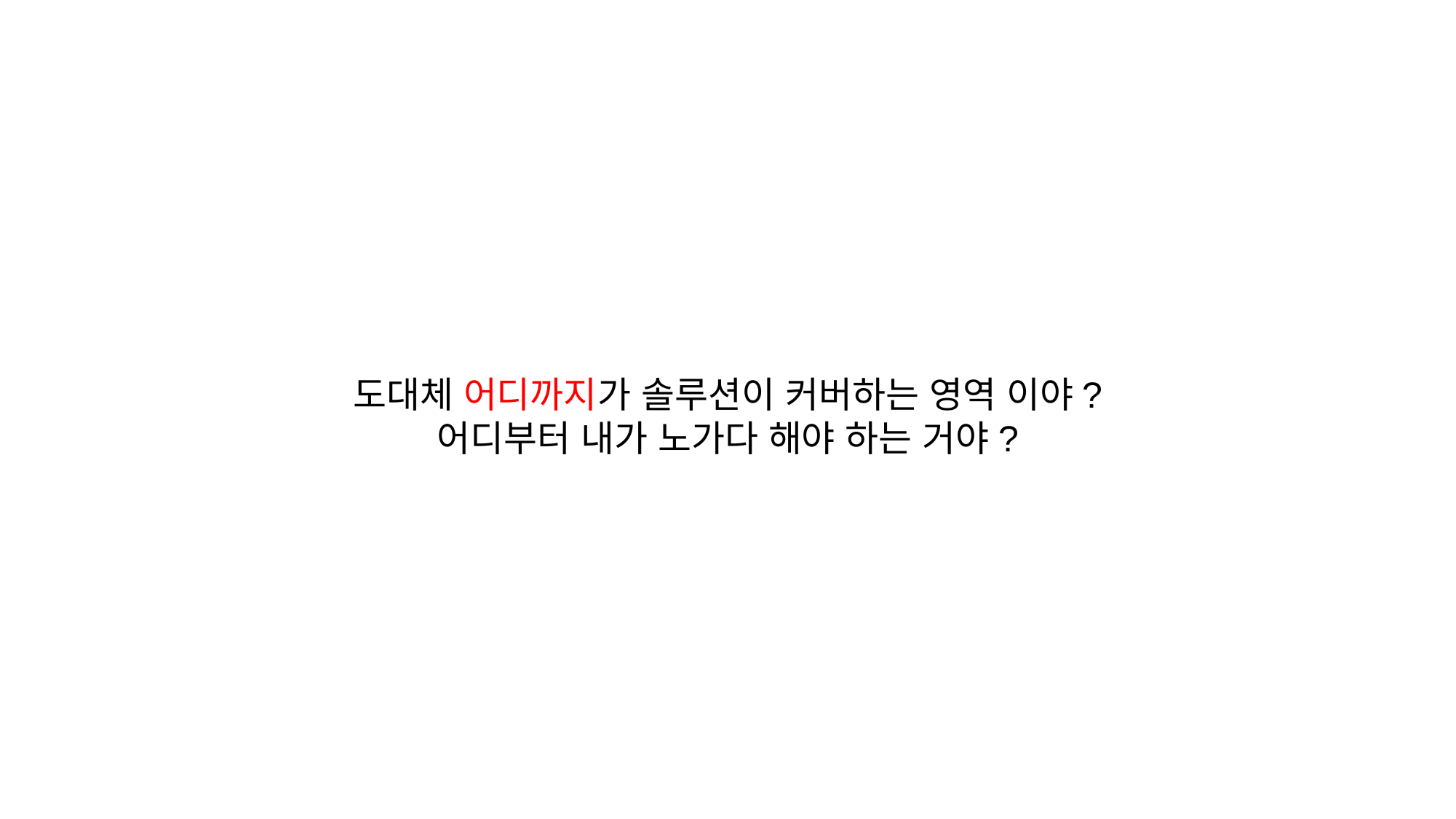

도대체 어디까지가 솔루션이 커버하는 영역 이야?
어디부터 내가 노가다 해야 하는 거야?